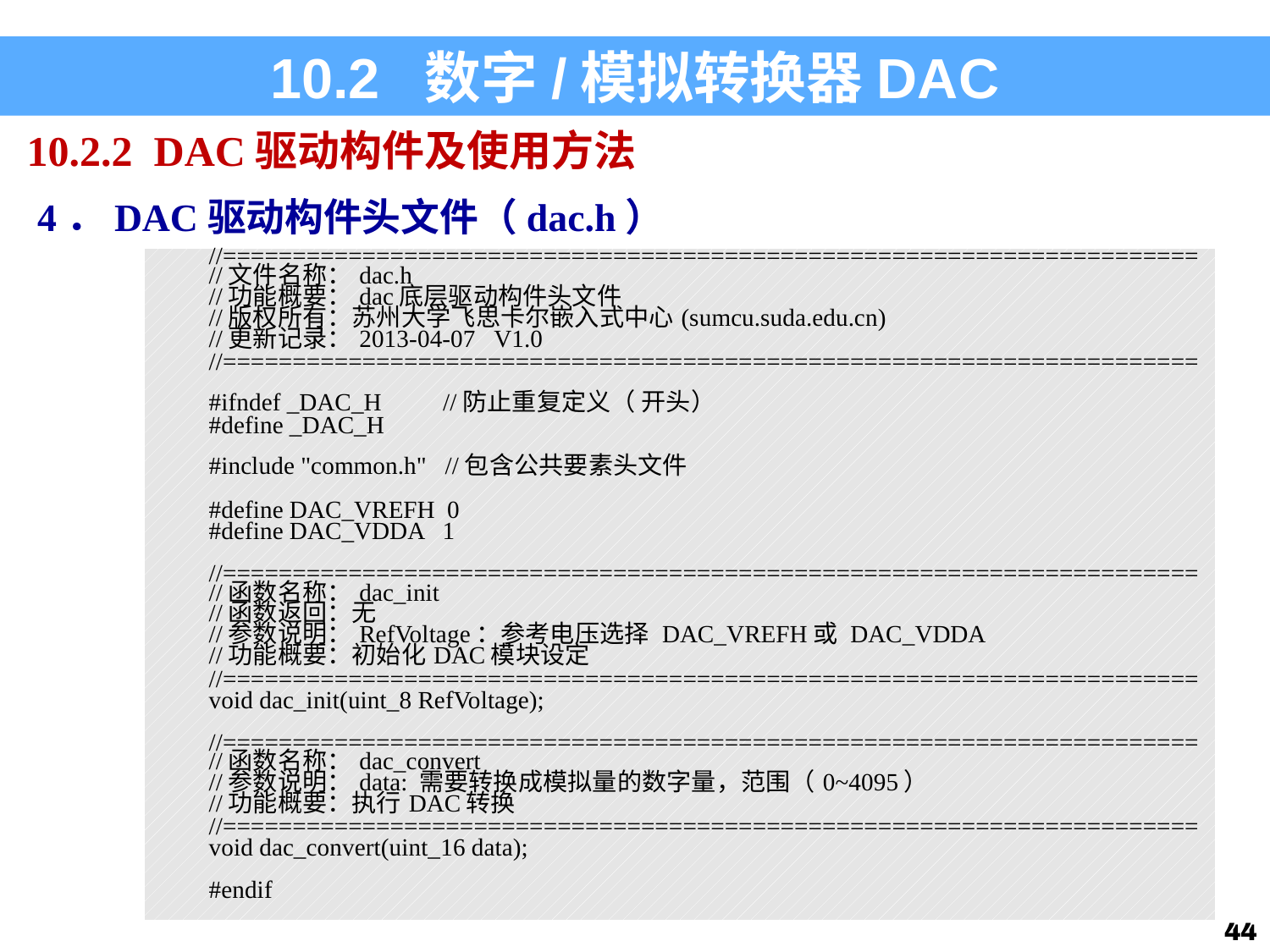

10.2  数字/模拟转换器DAC
10.2.2  DAC驱动构件及使用方法
4．DAC驱动构件头文件（dac.h）
| //====================================================================== //文件名称：dac.h //功能概要：dac底层驱动构件头文件 //版权所有：苏州大学飞思卡尔嵌入式中心(sumcu.suda.edu.cn) //更新记录：2013-04-07 V1.0 //====================================================================== #ifndef \_DAC\_H //防止重复定义（ 开头） #define \_DAC\_H   #include "common.h" //包含公共要素头文件   #define DAC\_VREFH 0 #define DAC\_VDDA 1   //====================================================================== //函数名称：dac\_init //函数返回：无 //参数说明：RefVoltage：参考电压选择 DAC\_VREFH或 DAC\_VDDA //功能概要：初始化DAC模块设定 //====================================================================== void dac\_init(uint\_8 RefVoltage);   //====================================================================== //函数名称：dac\_convert //参数说明：data: 需要转换成模拟量的数字量，范围（0~4095） //功能概要：执行DAC转换 //====================================================================== void dac\_convert(uint\_16 data);   #endif |
| --- |
44